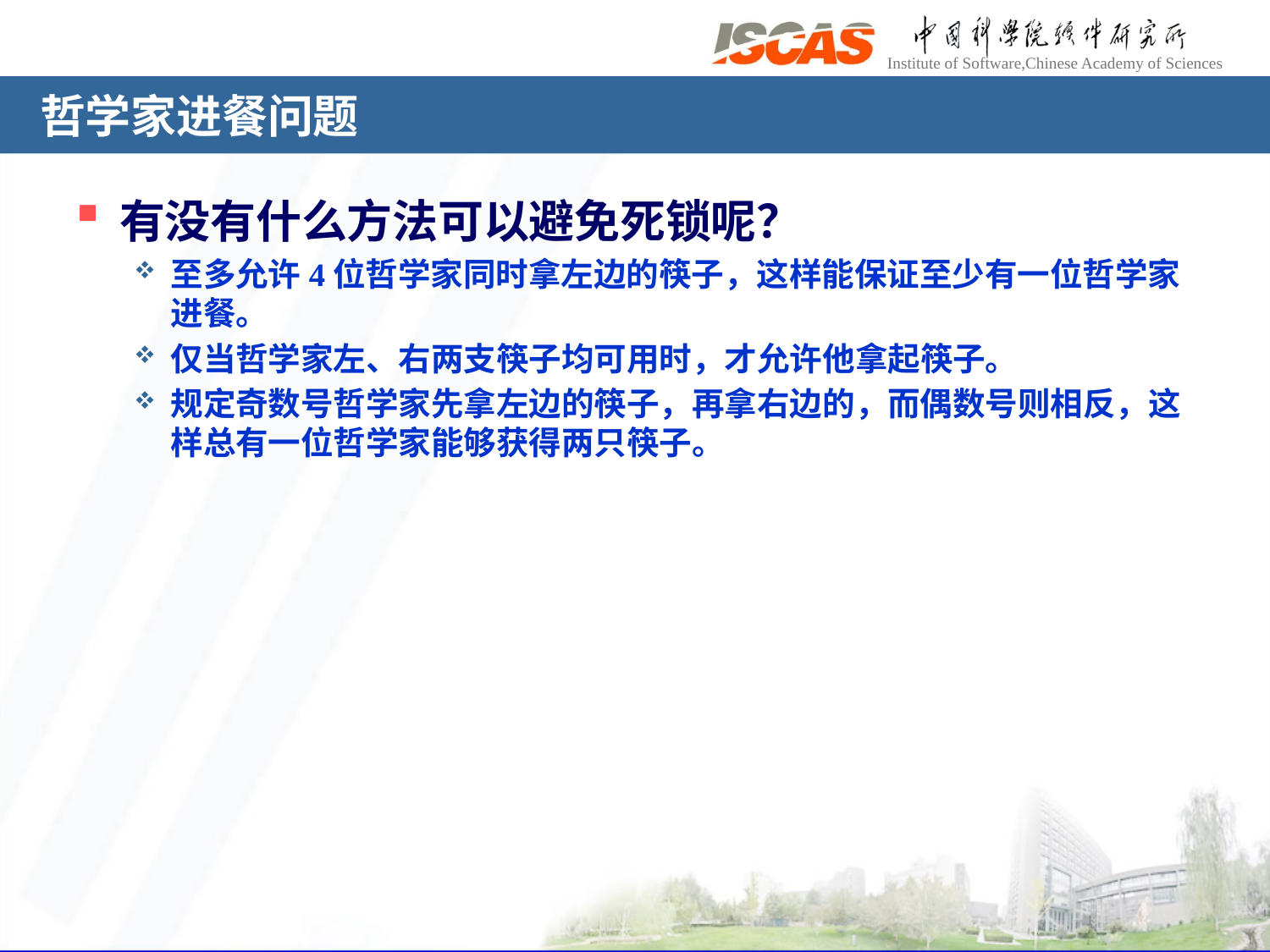

# 哲学家进餐问题
有没有什么方法可以避免死锁呢？
至多允许4位哲学家同时拿左边的筷子，这样能保证至少有一位哲学家进餐。
仅当哲学家左、右两支筷子均可用时，才允许他拿起筷子。
规定奇数号哲学家先拿左边的筷子，再拿右边的，而偶数号则相反，这样总有一位哲学家能够获得两只筷子。